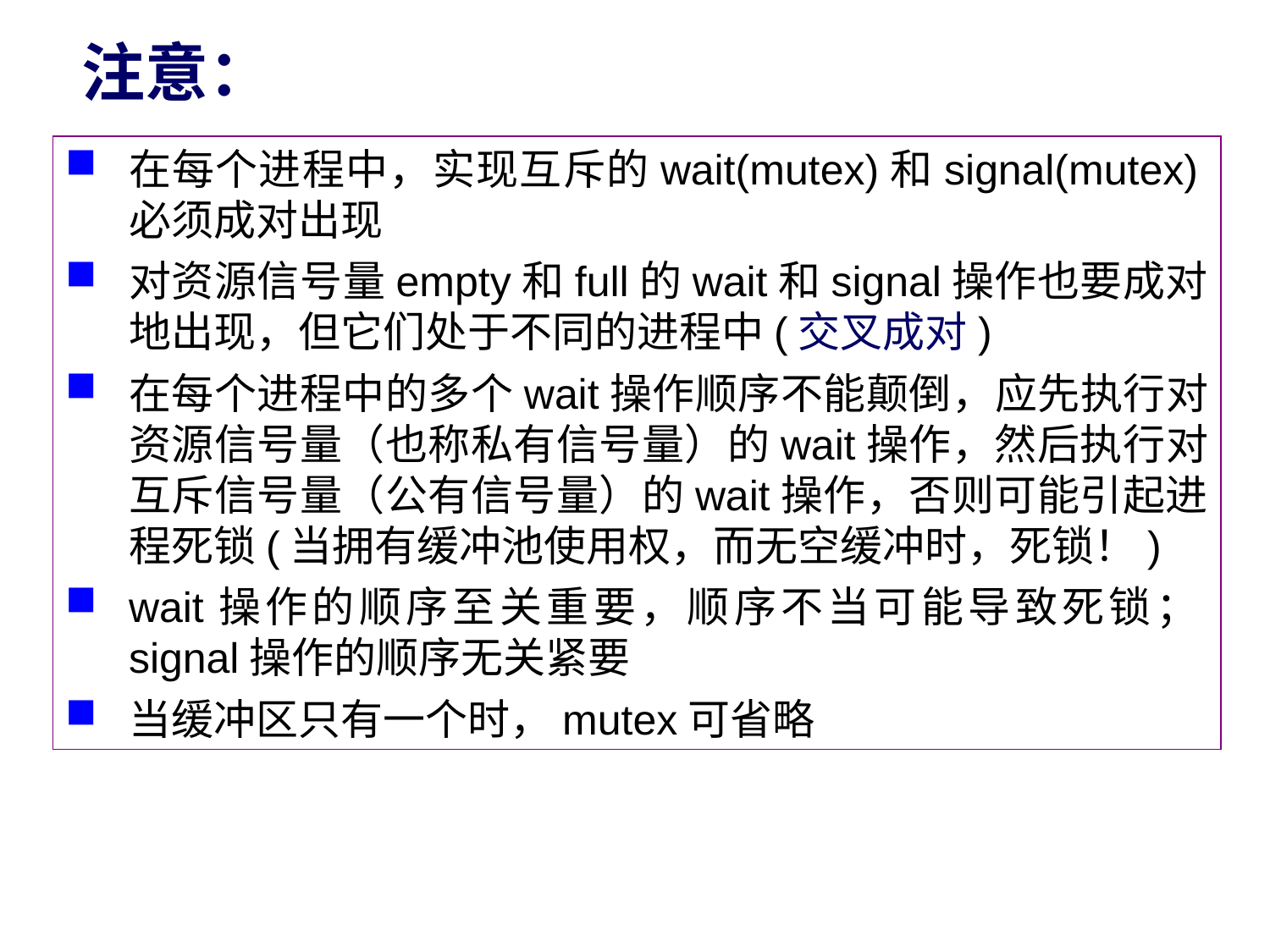

注意：
在每个进程中，实现互斥的wait(mutex)和signal(mutex)必须成对出现
对资源信号量empty和full的wait和signal操作也要成对地出现，但它们处于不同的进程中(交叉成对)
在每个进程中的多个wait操作顺序不能颠倒，应先执行对资源信号量（也称私有信号量）的wait操作，然后执行对互斥信号量（公有信号量）的wait操作，否则可能引起进程死锁(当拥有缓冲池使用权，而无空缓冲时，死锁！)
wait操作的顺序至关重要，顺序不当可能导致死锁；signal操作的顺序无关紧要
当缓冲区只有一个时，mutex可省略